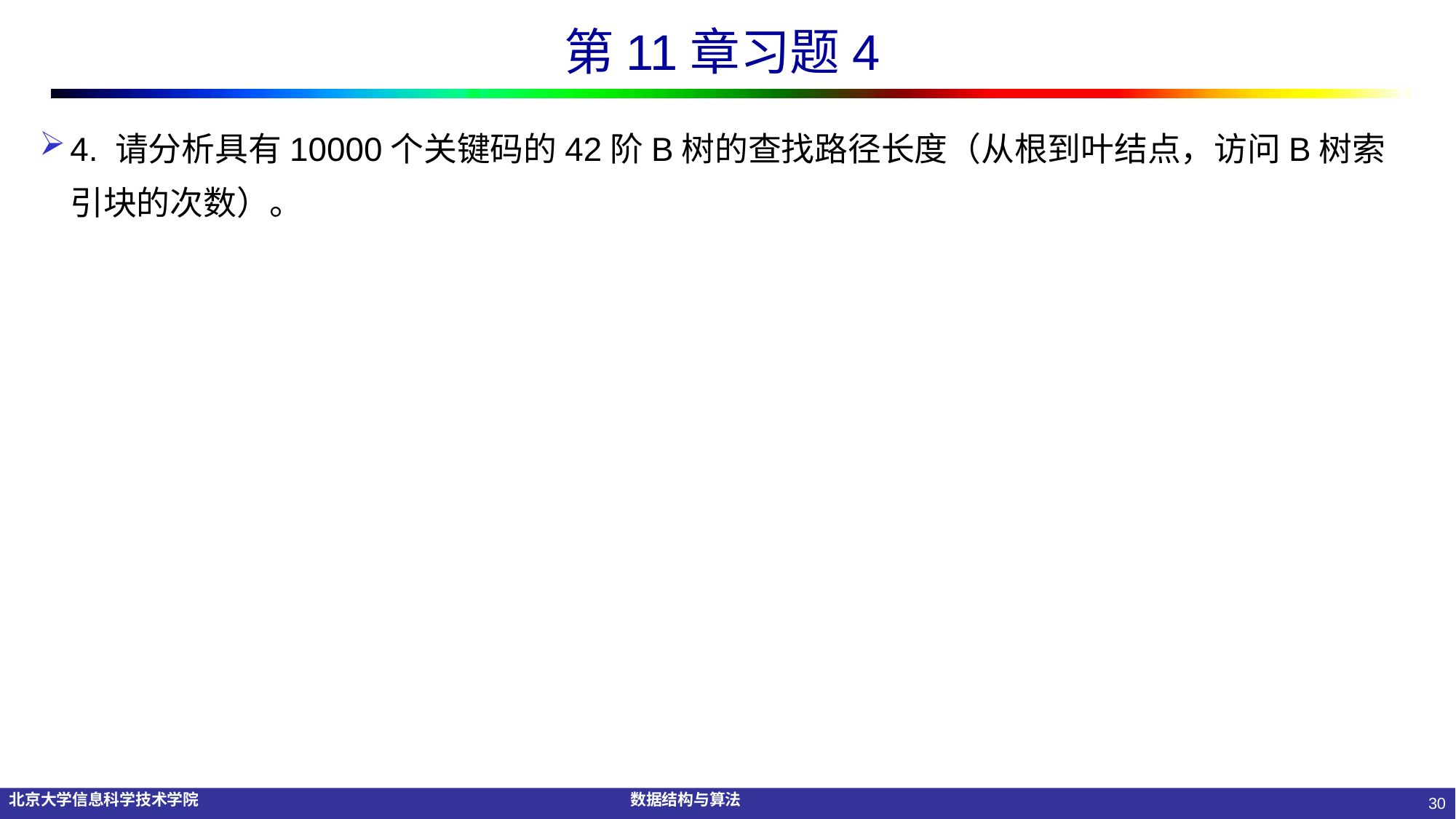

# 第11章习题4
4. 请分析具有10000个关键码的42阶B树的查找路径长度（从根到叶结点，访问B树索引块的次数）。
30